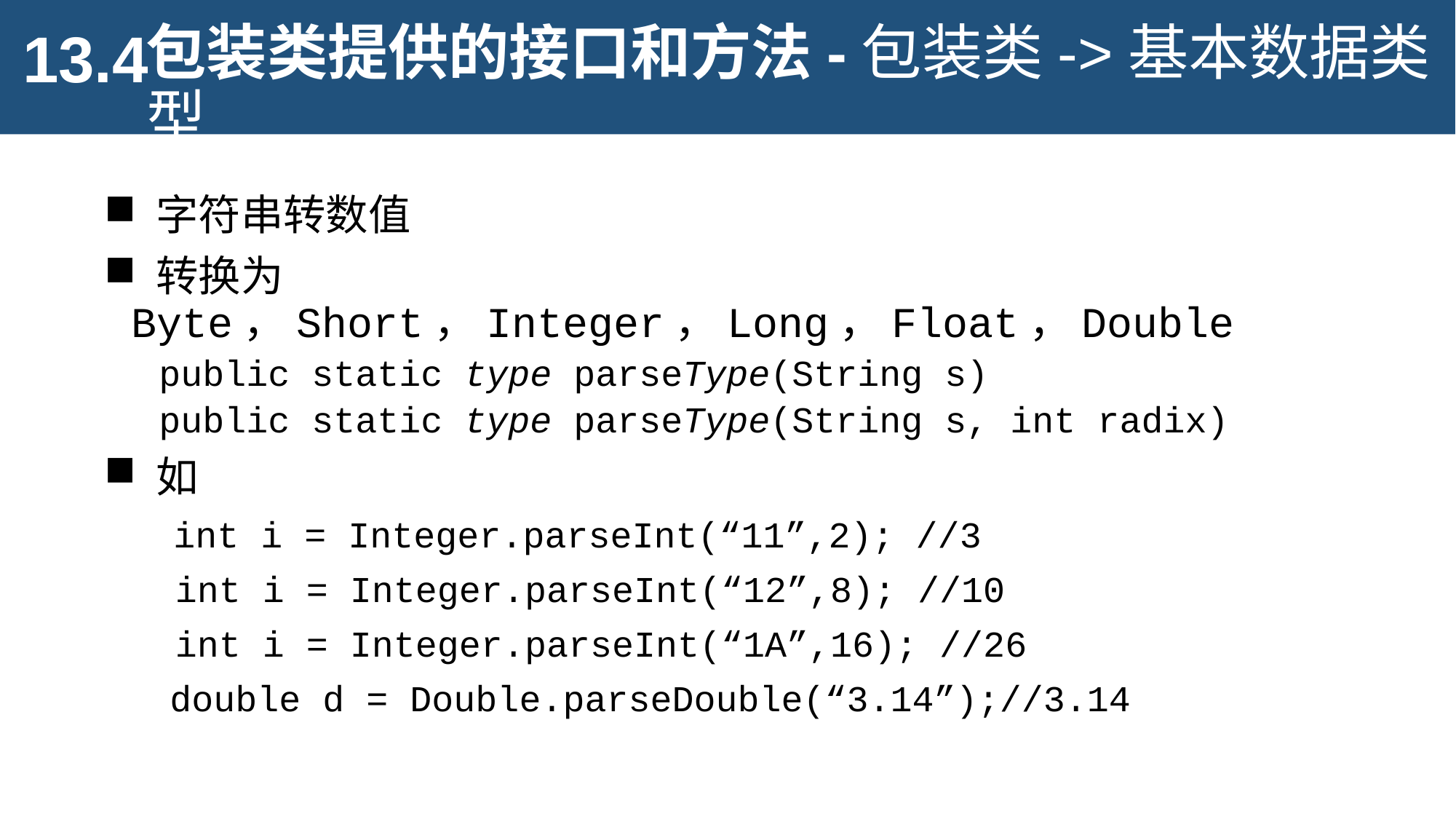

包装类提供的接口和方法-包装类->基本数据类型
13.4
 字符串转数值
 转换为Byte，Short，Integer，Long，Float，Double
public static type parseType(String s)
public static type parseType(String s, int radix)
 如
	  int i = Integer.parseInt(“11”,2); //3
	  int i = Integer.parseInt(“12”,8); //10
	  int i = Integer.parseInt(“1A”,16); //26
   double d = Double.parseDouble(“3.14”);//3.14